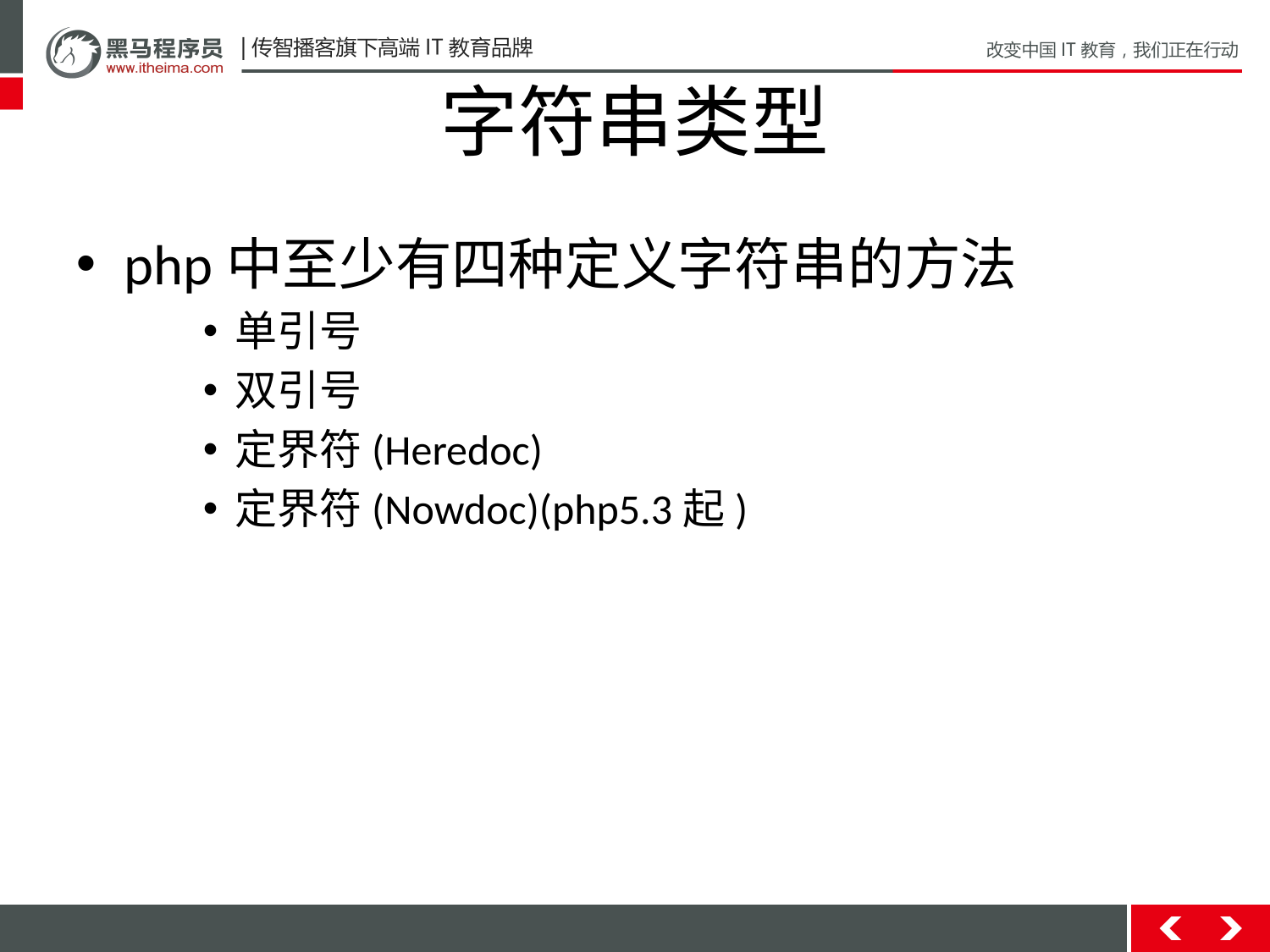

# 字符串类型
php中至少有四种定义字符串的方法
单引号
双引号
定界符(Heredoc)
定界符(Nowdoc)(php5.3起)